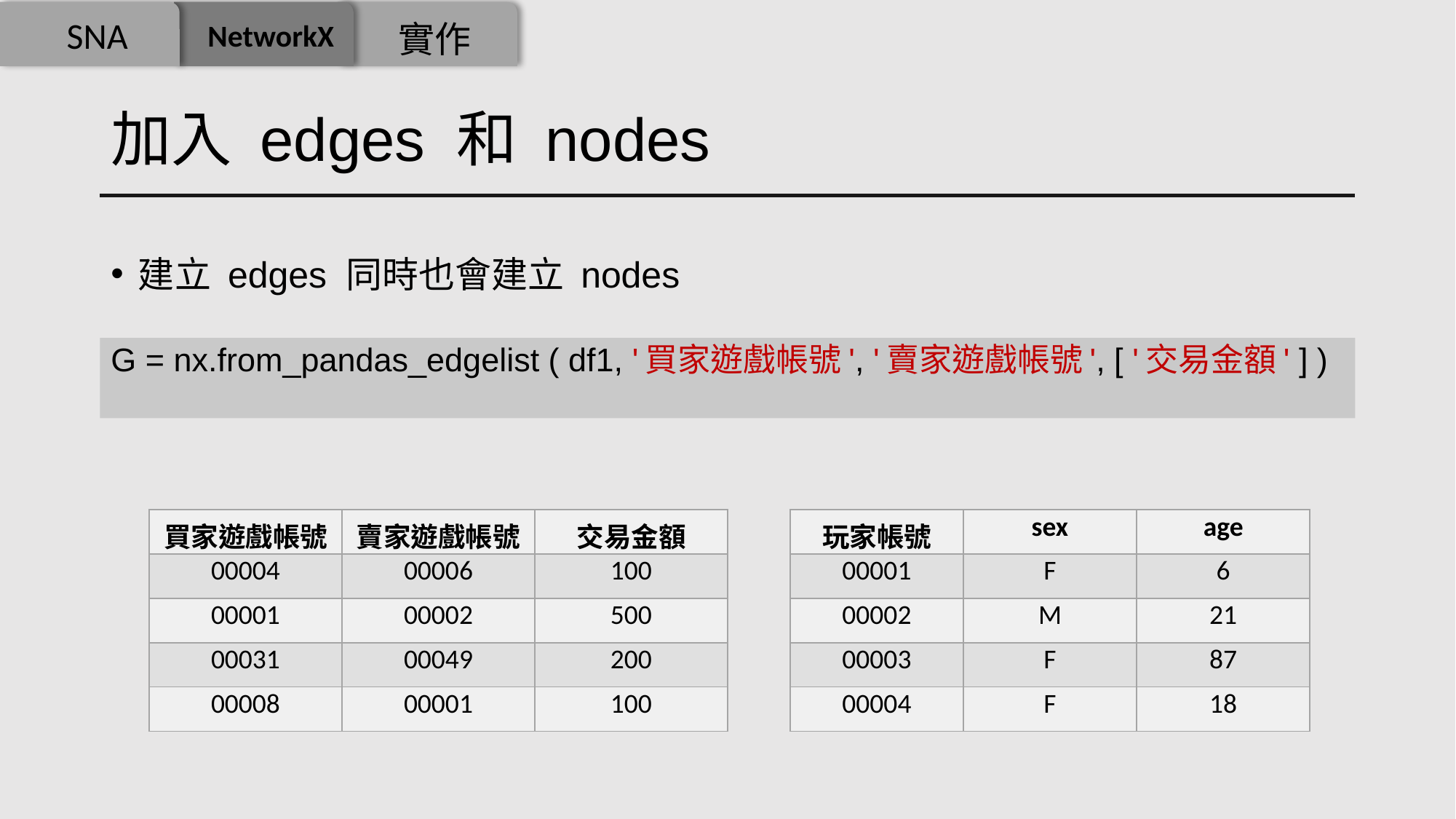

SNA
NetworkX
實作
# 加入 edges 和 nodes
建立 edges 同時也會建立 nodes

G = nx.from_pandas_edgelist ( df1, '買家遊戲帳號', '賣家遊戲帳號', [ '交易金額' ] )
| 買家遊戲帳號 | 賣家遊戲帳號 | 交易金額 |
| --- | --- | --- |
| 00004 | 00006 | 100 |
| 00001 | 00002 | 500 |
| 00031 | 00049 | 200 |
| 00008 | 00001 | 100 |
| 玩家帳號 | sex | age |
| --- | --- | --- |
| 00001 | F | 6 |
| 00002 | M | 21 |
| 00003 | F | 87 |
| 00004 | F | 18 |